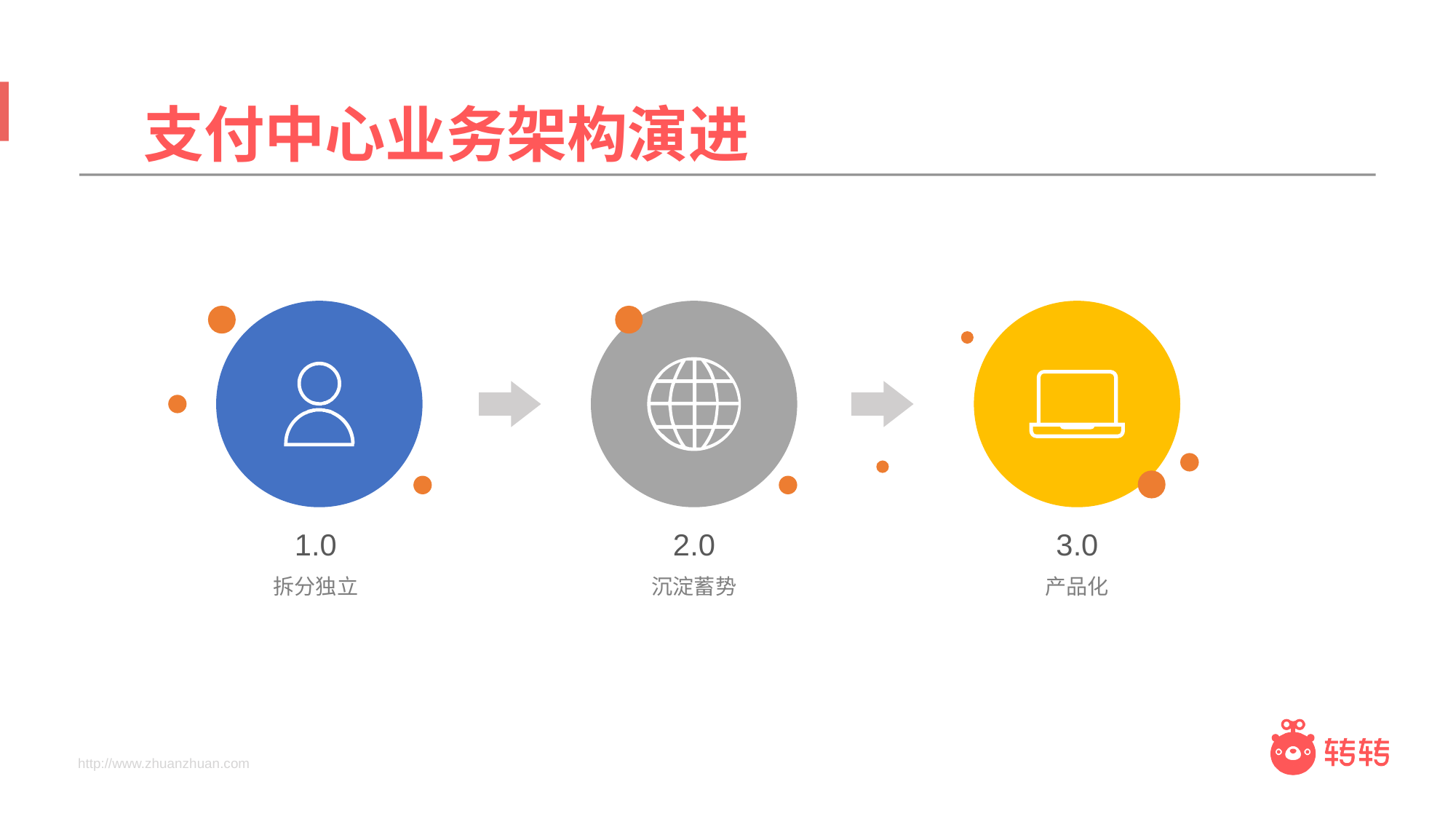

支付中心业务架构演进

2.0
沉淀蓄势
3.0
产品化
1.0
拆分独立